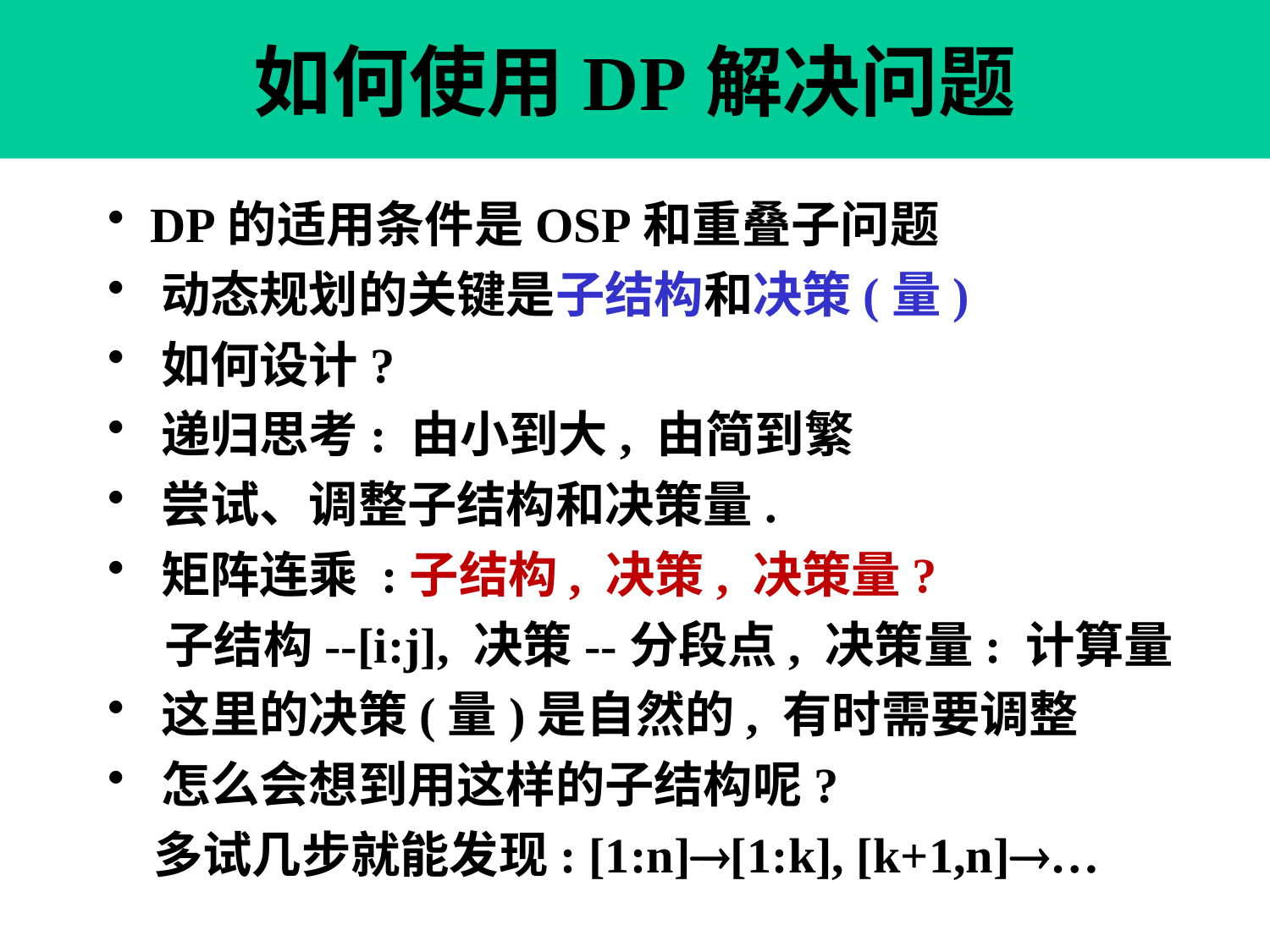

# 如何使用DP解决问题
 DP的适用条件是OSP和重叠子问题
 动态规划的关键是子结构和决策(量)
 如何设计?
 递归思考: 由小到大, 由简到繁
 尝试、调整子结构和决策量.
 矩阵连乘 :子结构, 决策, 决策量?
    子结构--[i:j], 决策--分段点, 决策量: 计算量
 这里的决策(量)是自然的, 有时需要调整
 怎么会想到用这样的子结构呢?
   多试几步就能发现: [1:n]→[1:k], [k+1,n]→…